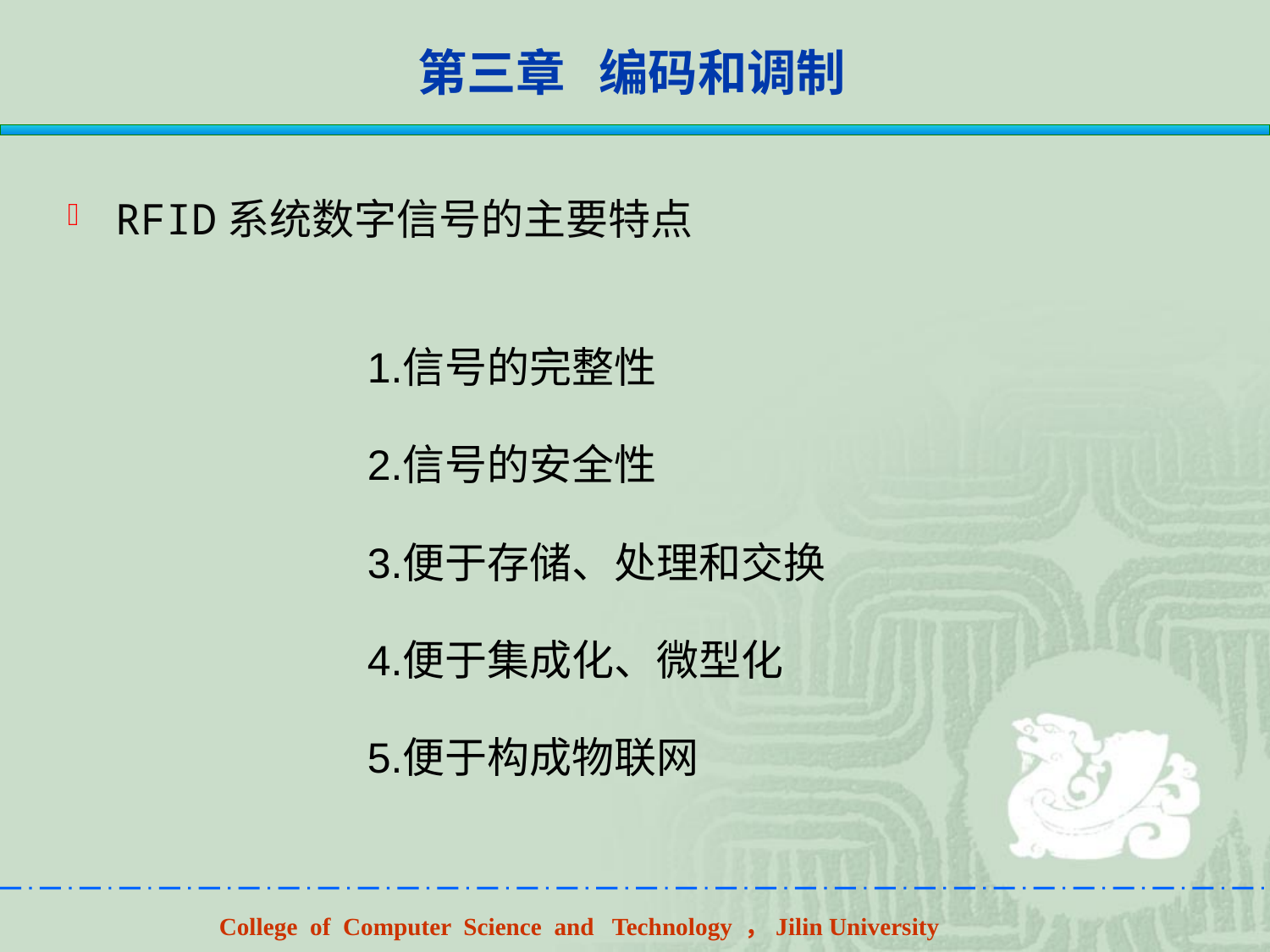

# 第三章   编码和调制
RFID系统数字信号的主要特点
信号的完整性
信号的安全性
便于存储、处理和交换
便于集成化、微型化
便于构成物联网